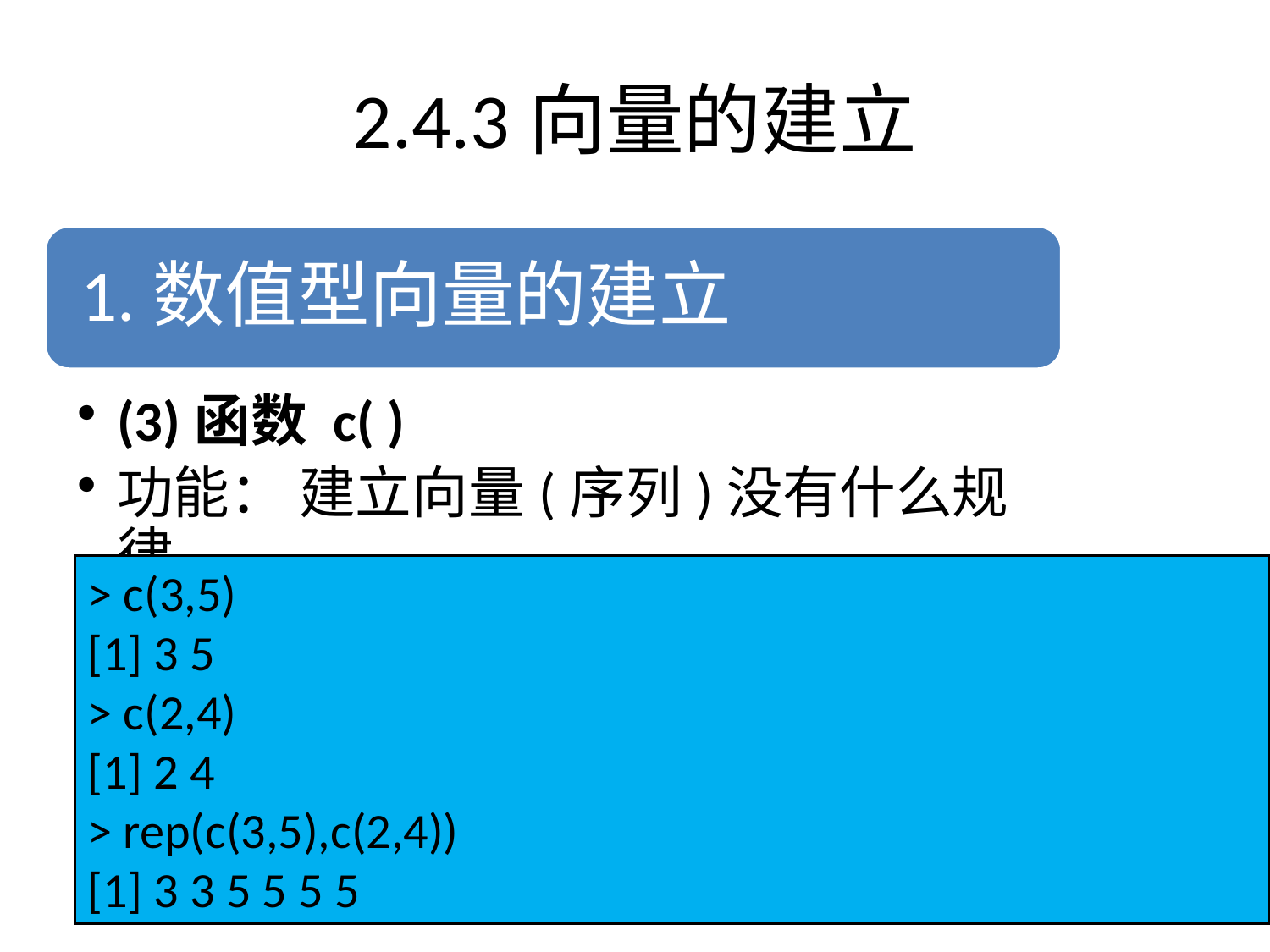

# 2.4.3向量的建立
1.数值型向量的建立
(3)函数 c( )
功能： 建立向量(序列)没有什么规律
> c(3,5)
[1] 3 5
> c(2,4)
[1] 2 4
> rep(c(3,5),c(2,4))
[1] 3 3 5 5 5 5